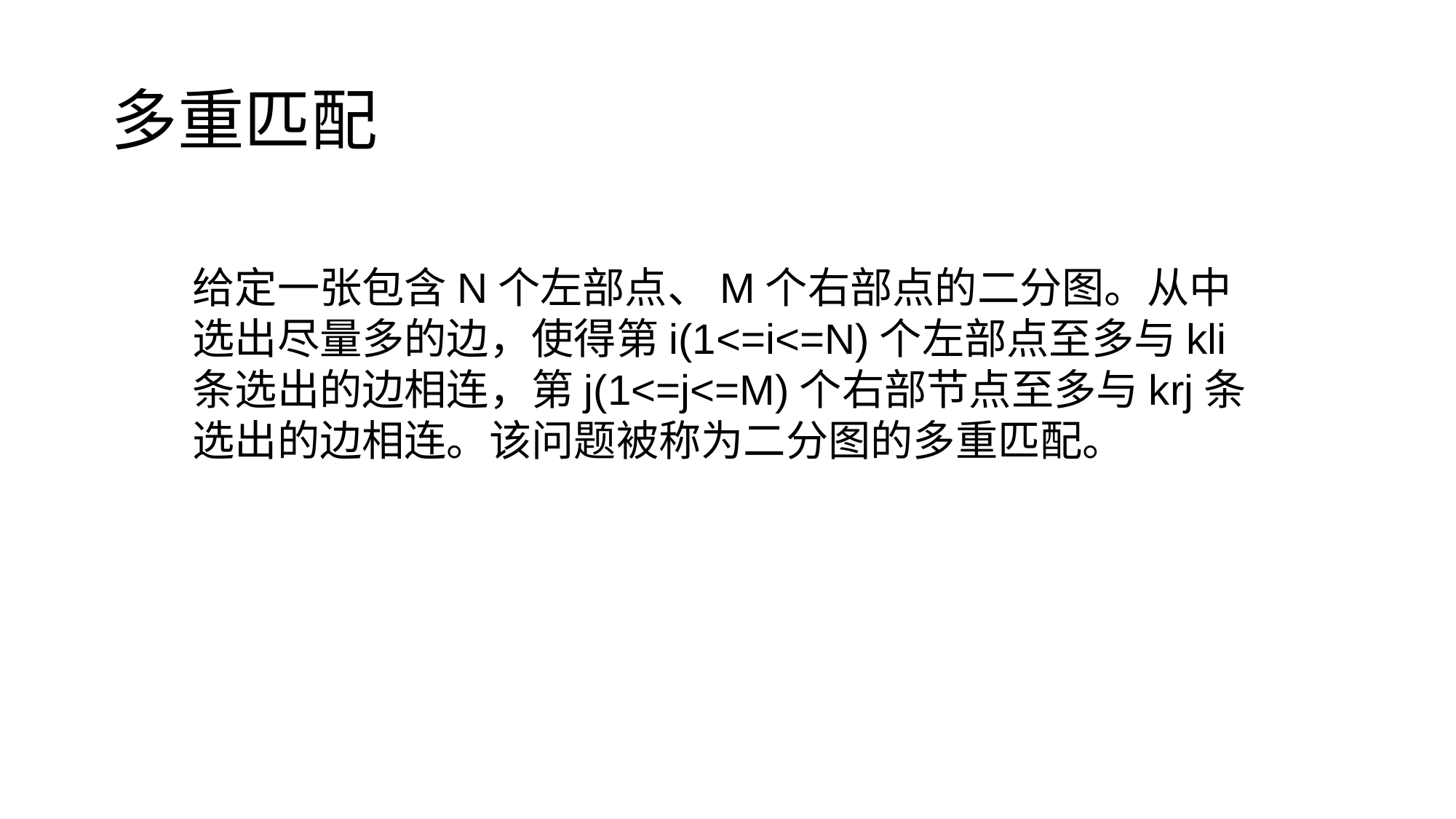

# 多重匹配
给定一张包含N个左部点、M个右部点的二分图。从中选出尽量多的边，使得第i(1<=i<=N)个左部点至多与kli条选出的边相连，第j(1<=j<=M)个右部节点至多与krj条选出的边相连。该问题被称为二分图的多重匹配。